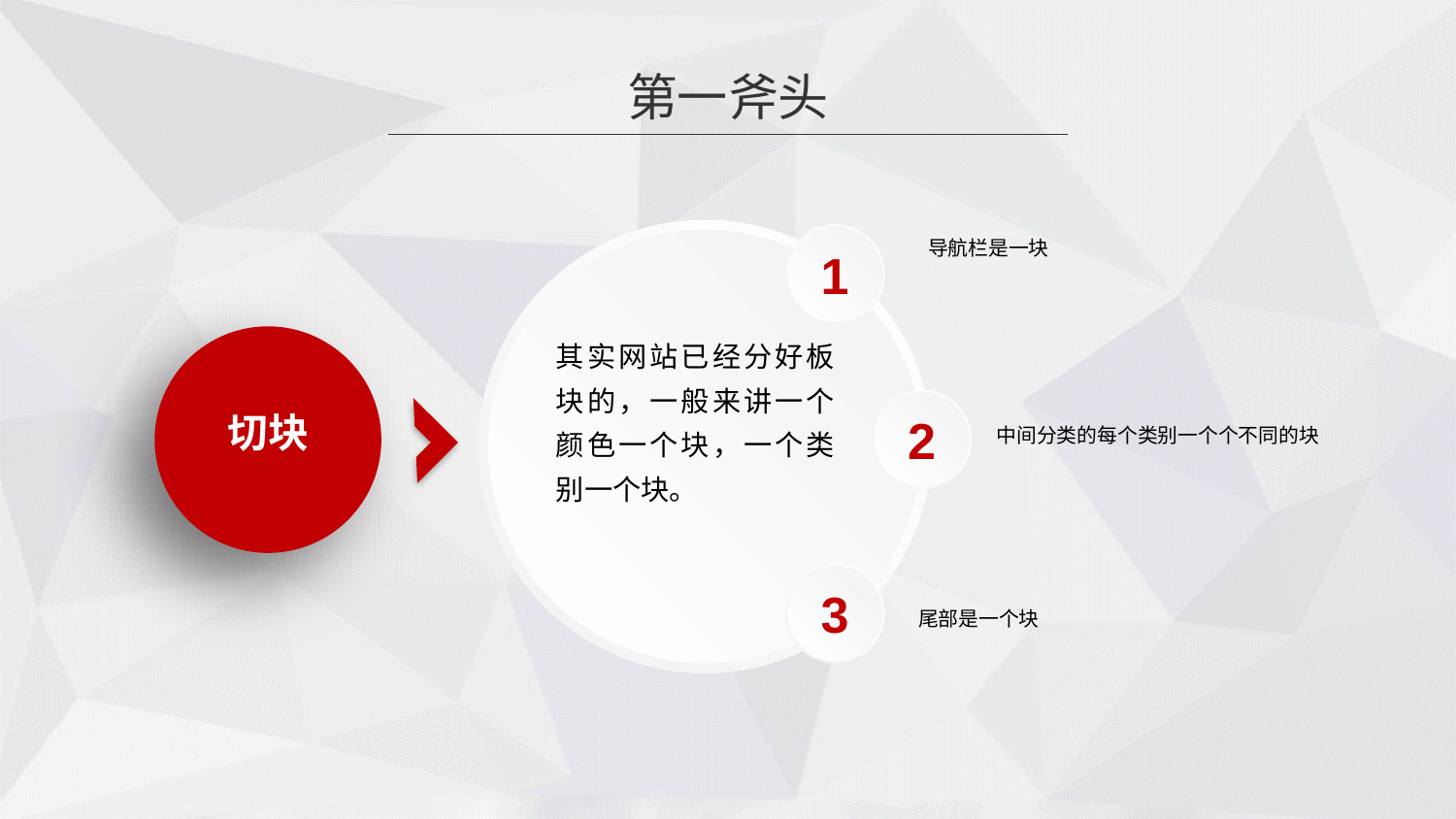

第一斧头

1
导航栏是一块

其实网站已经分好板块的，一般来讲一个颜色一个块，一个类别一个块。

2
切块

中间分类的每个类别一个个不同的块

3
尾部是一个块